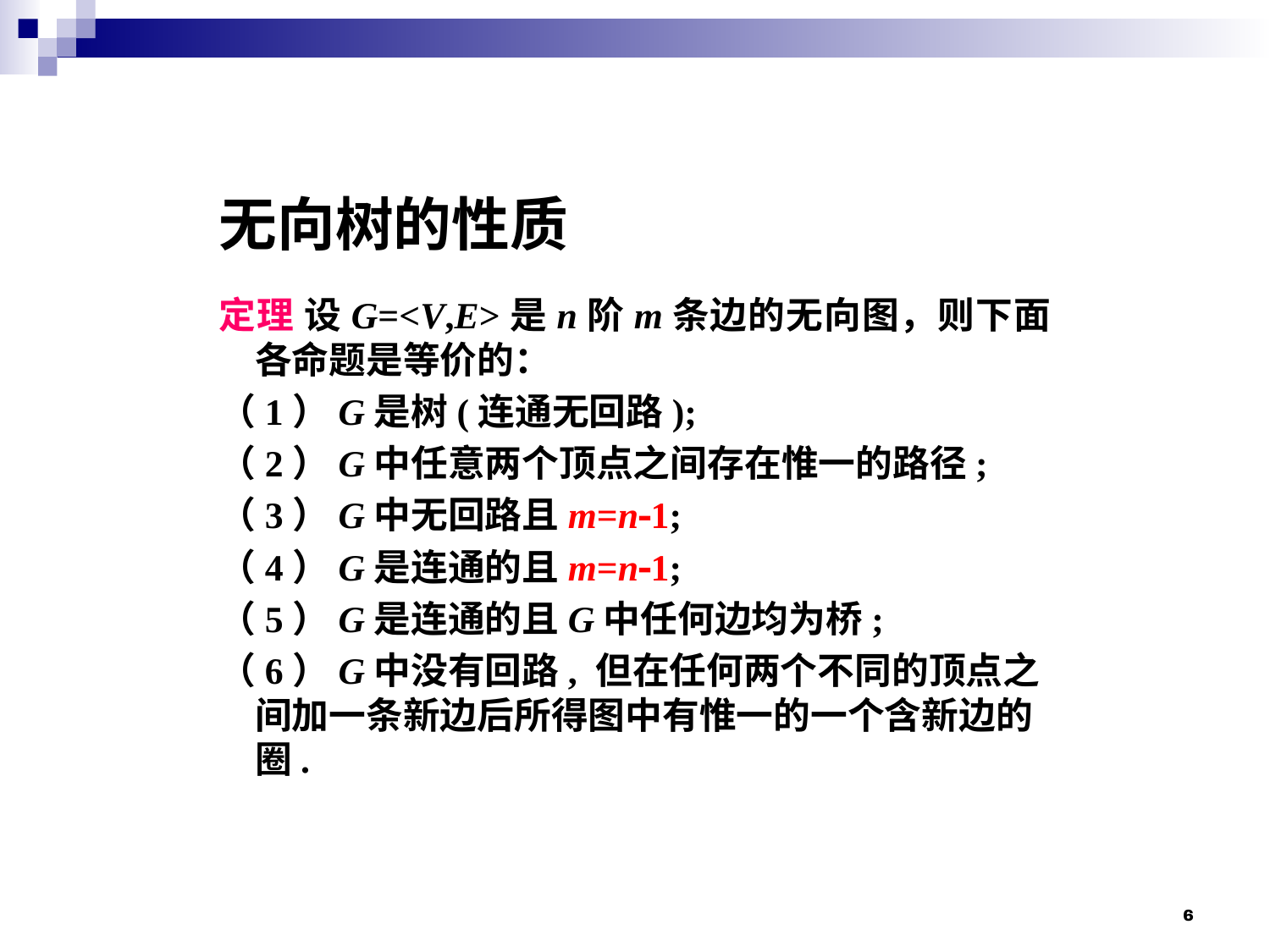

# 无向树的性质
定理 设G=<V,E>是n阶m条边的无向图，则下面各命题是等价的：
（1）G是树(连通无回路);
（2）G中任意两个顶点之间存在惟一的路径;
（3）G中无回路且m=n−1;
（4）G是连通的且m=n−1;
（5）G是连通的且G中任何边均为桥;
（6）G中没有回路, 但在任何两个不同的顶点之间加一条新边后所得图中有惟一的一个含新边的圈.
6